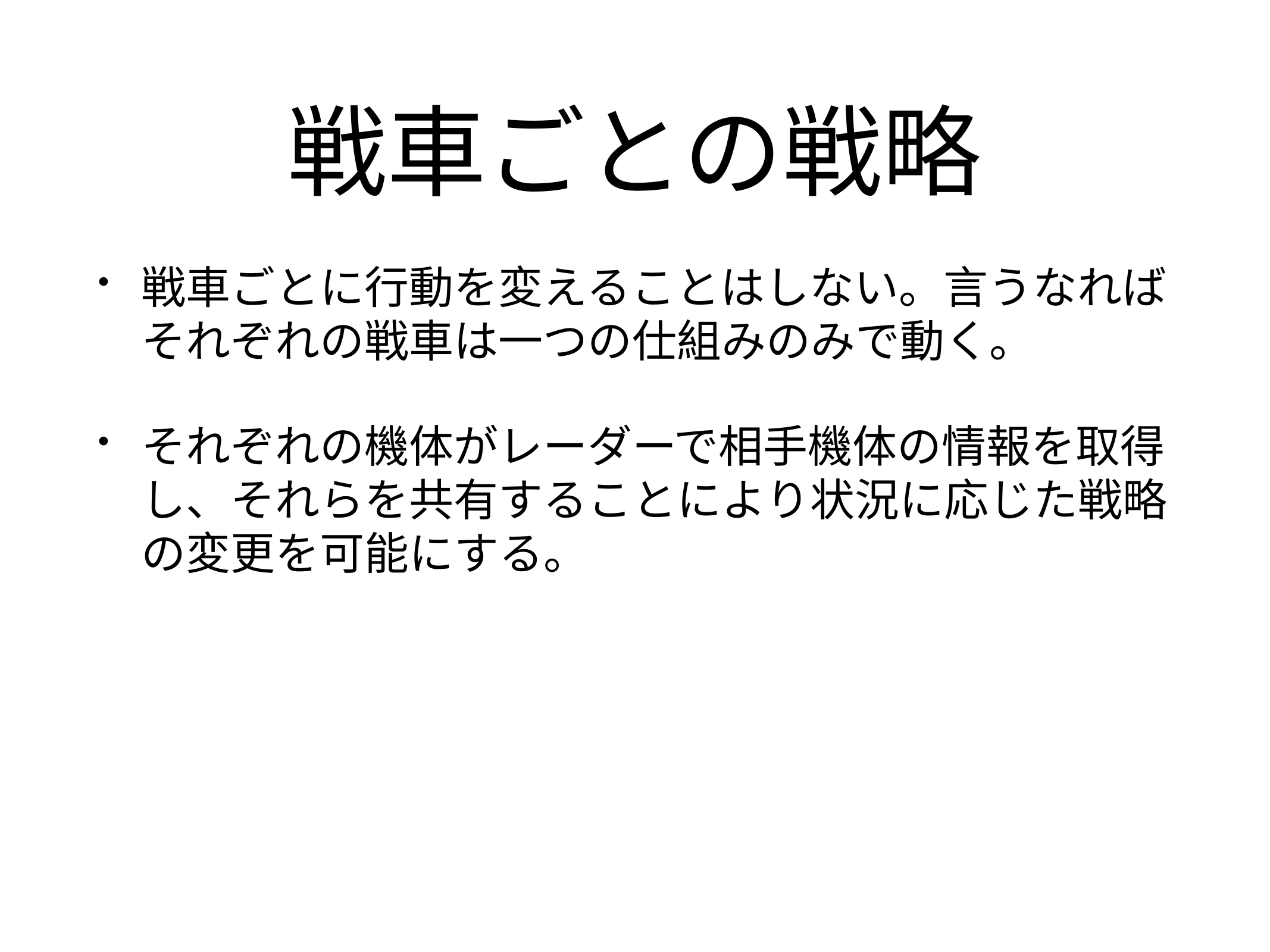

# 戦車ごとの戦略
戦車ごとに行動を変えることはしない。言うなればそれぞれの戦車は一つの仕組みのみで動く。
それぞれの機体がレーダーで相手機体の情報を取得し、それらを共有することにより状況に応じた戦略の変更を可能にする。